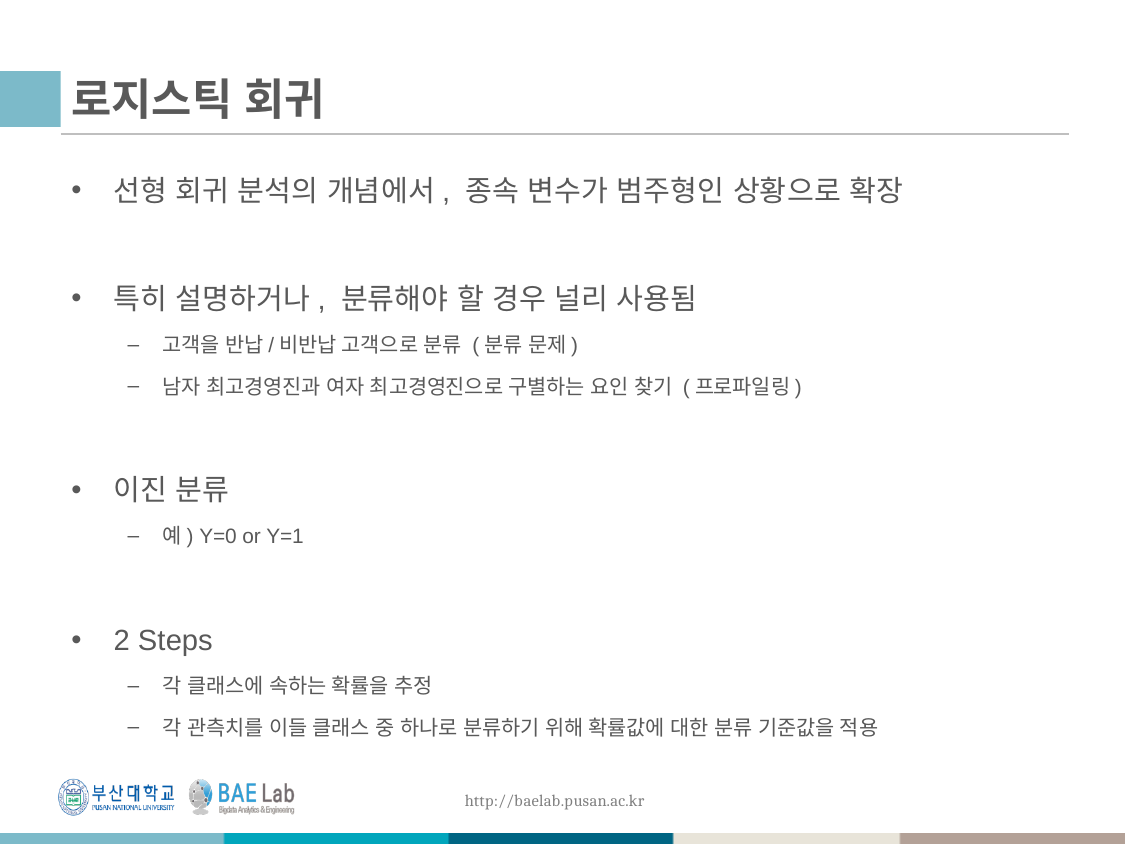

# 로지스틱 회귀
선형 회귀 분석의 개념에서, 종속 변수가 범주형인 상황으로 확장

특히 설명하거나, 분류해야 할 경우 널리 사용됨
고객을 반납/비반납 고객으로 분류 (분류 문제)
남자 최고경영진과 여자 최고경영진으로 구별하는 요인 찾기 (프로파일링)

이진 분류
예) Y=0 or Y=1

2 Steps
각 클래스에 속하는 확률을 추정
각 관측치를 이들 클래스 중 하나로 분류하기 위해 확률값에 대한 분류 기준값을 적용